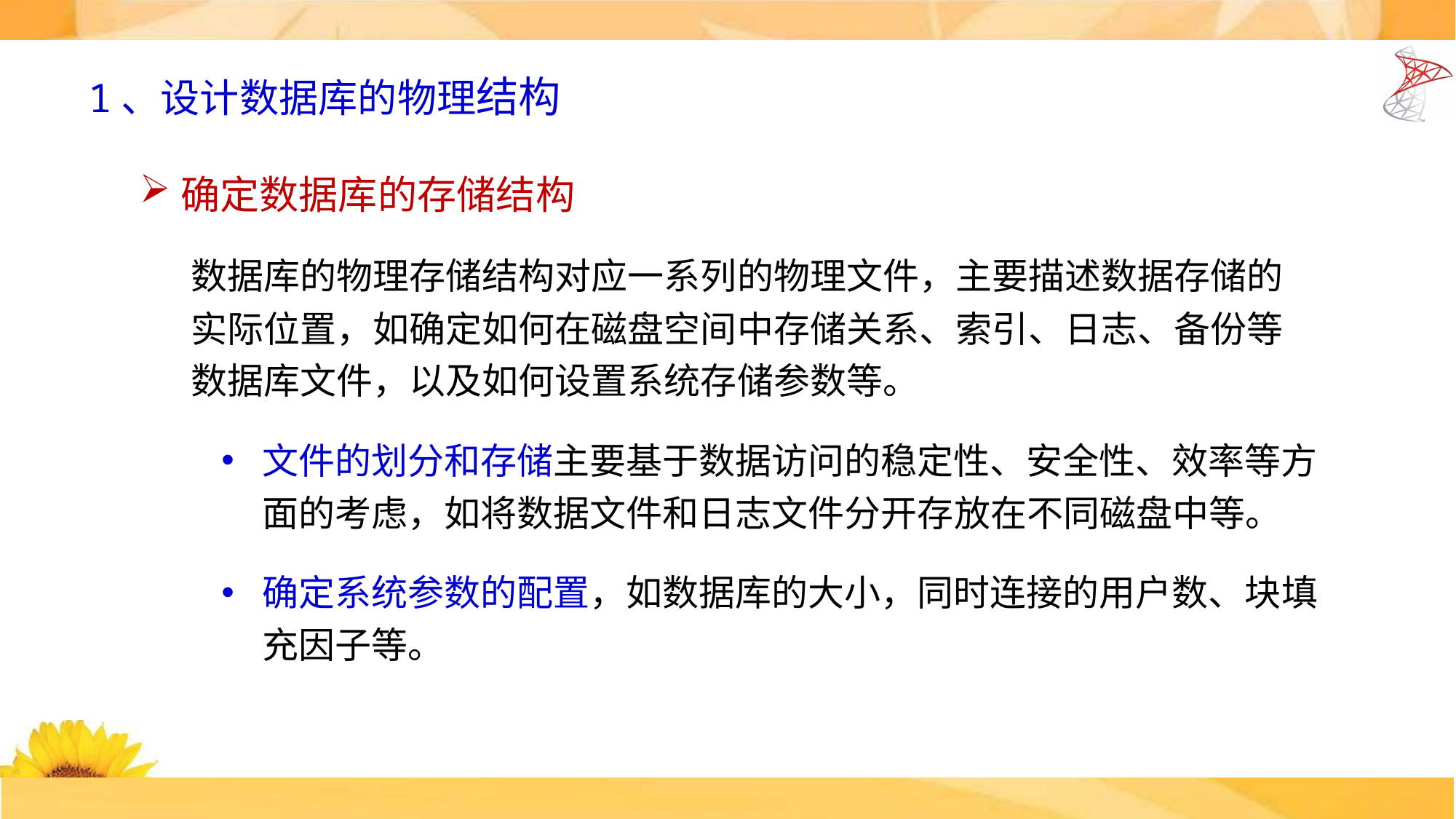

1、设计数据库的物理结构
确定数据库的存储结构
数据库的物理存储结构对应一系列的物理文件，主要描述数据存储的实际位置，如确定如何在磁盘空间中存储关系、索引、日志、备份等数据库文件，以及如何设置系统存储参数等。
文件的划分和存储主要基于数据访问的稳定性、安全性、效率等方面的考虑，如将数据文件和日志文件分开存放在不同磁盘中等。
确定系统参数的配置，如数据库的大小，同时连接的用户数、块填充因子等。